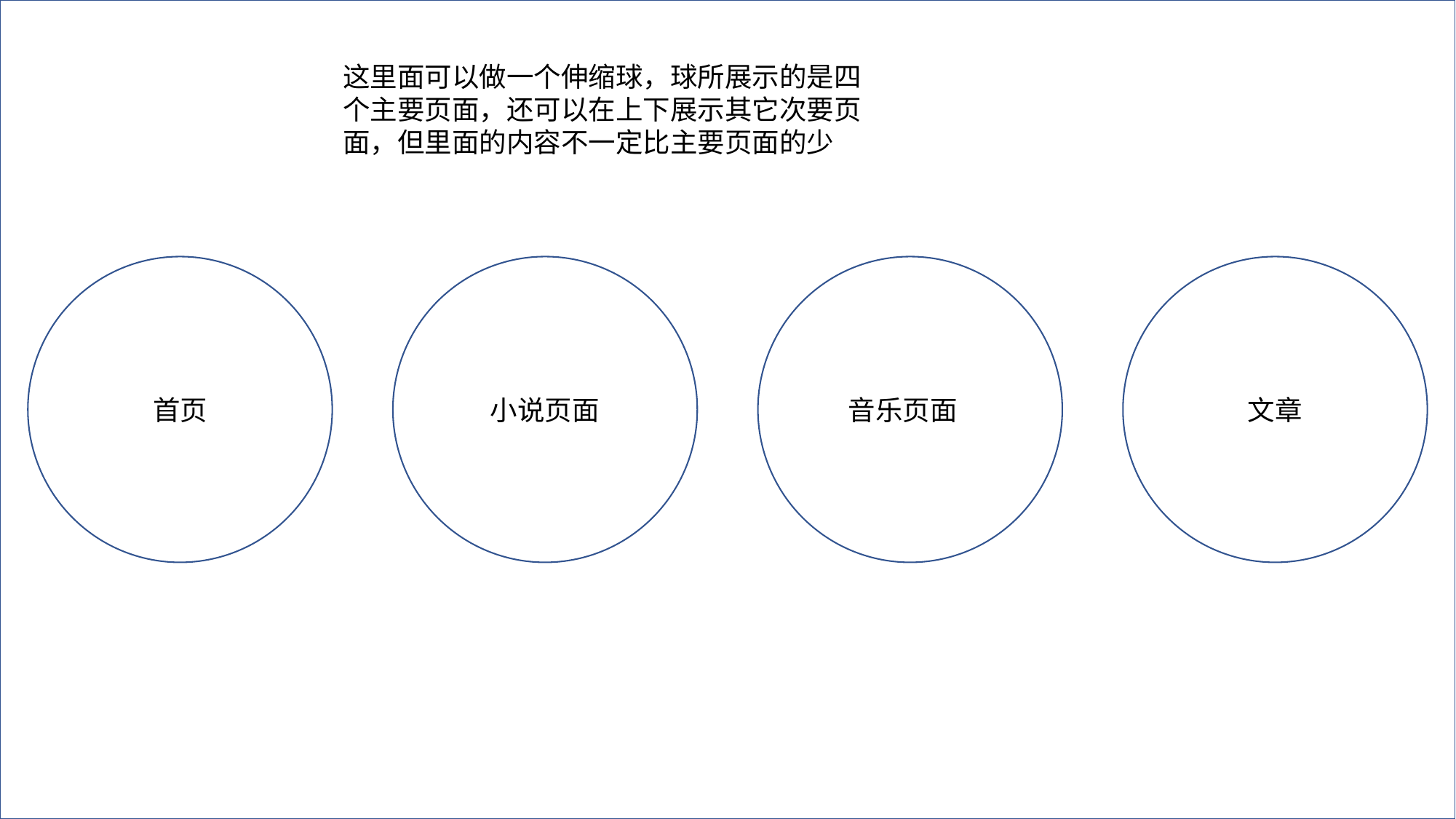

这里面可以做一个伸缩球，球所展示的是四个主要页面，还可以在上下展示其它次要页面，但里面的内容不一定比主要页面的少

首页
小说页面
音乐页面
文章